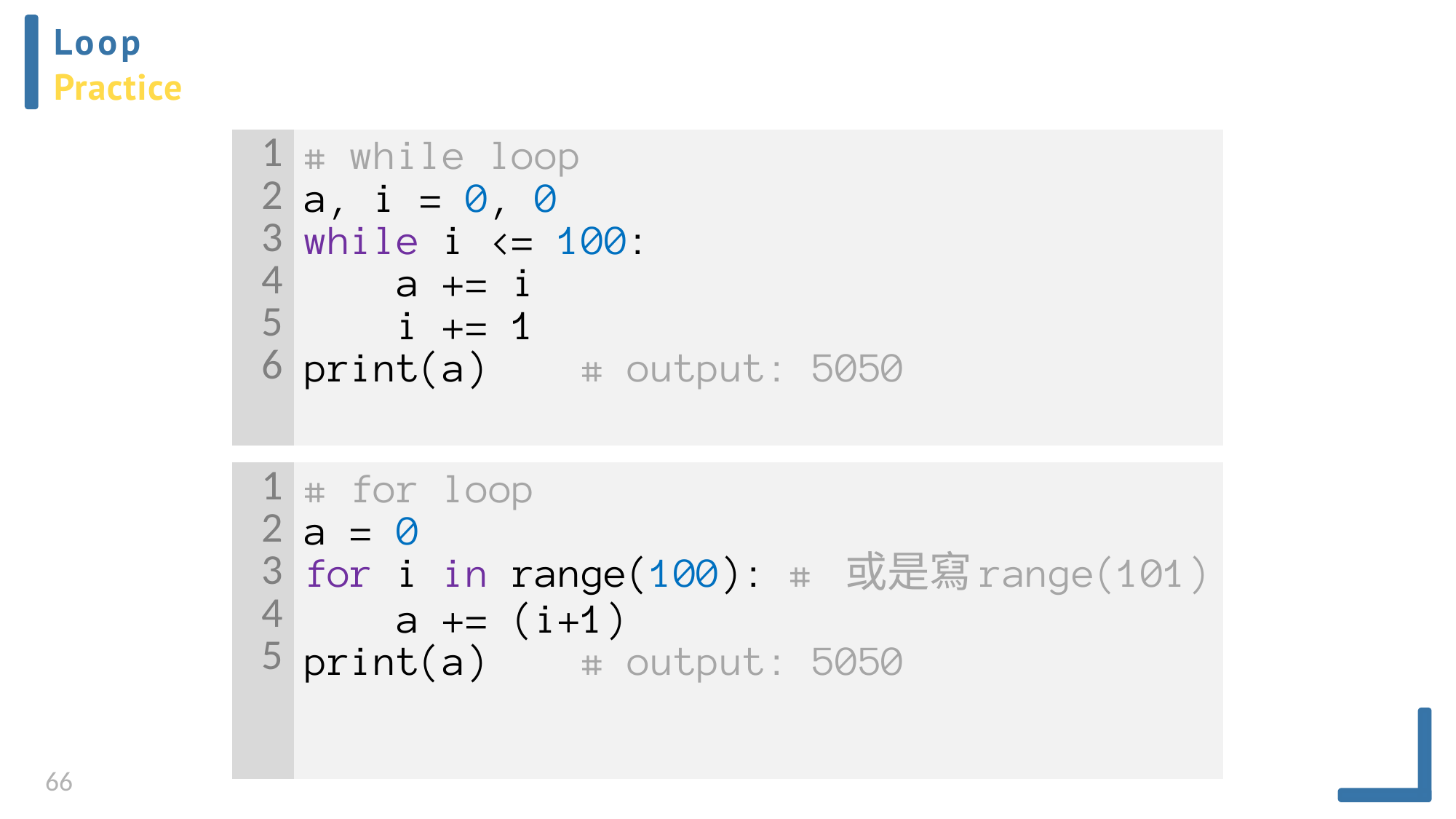

Loop
Practice
| 123456 | # while loop a, i = 0, 0 while i <= 100: a += i i += 1 print(a) # output: 5050 |
| --- | --- |
| 12345 | # for loop a = 0 for i in range(100): # 或是寫range(101) a += (i+1) print(a) # output: 5050 |
| --- | --- |

66